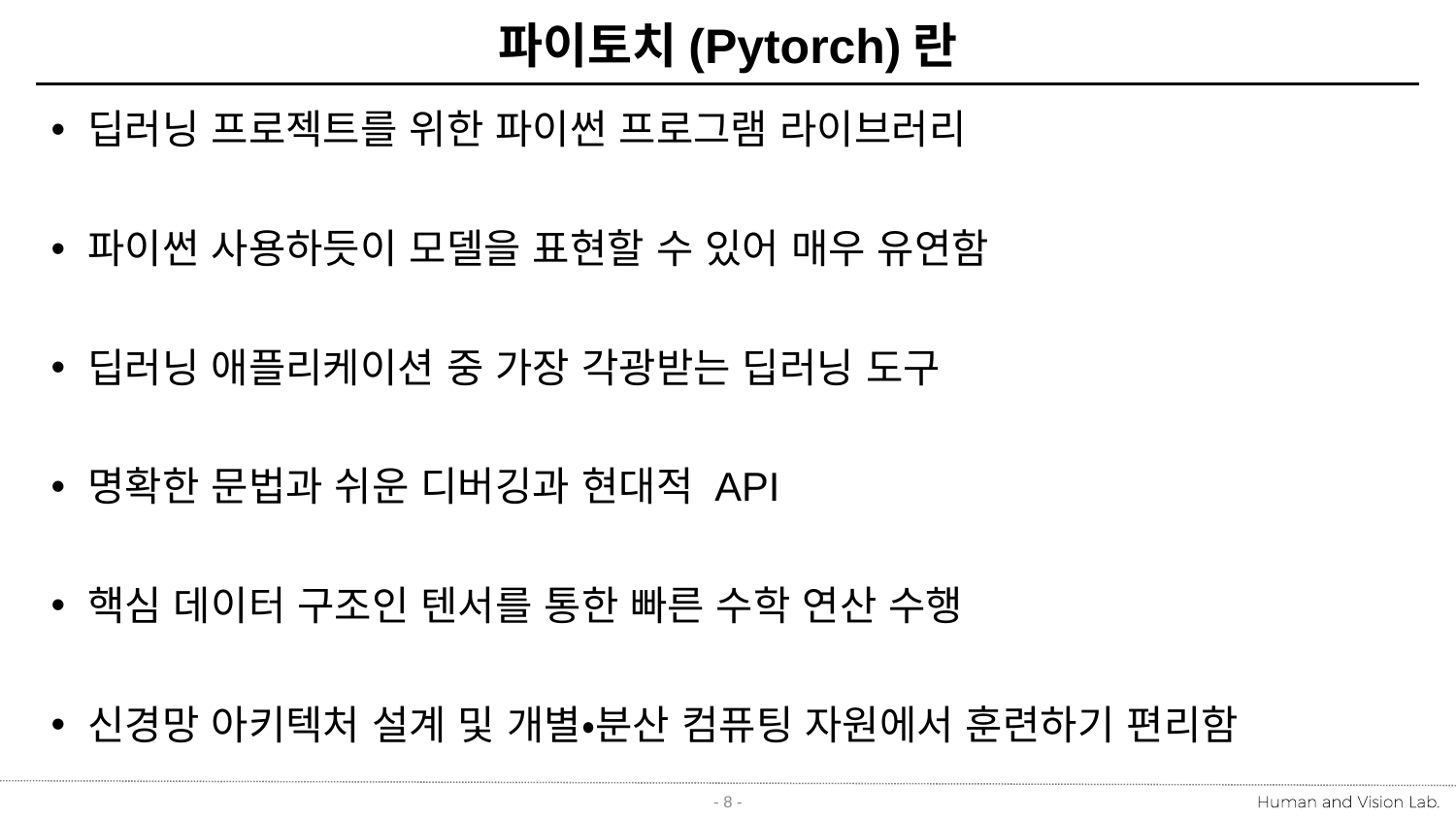

# 파이토치(Pytorch)란
딥러닝 프로젝트를 위한 파이썬 프로그램 라이브러리

파이썬 사용하듯이 모델을 표현할 수 있어 매우 유연함

딥러닝 애플리케이션 중 가장 각광받는 딥러닝 도구

명확한 문법과 쉬운 디버깅과 현대적 API

핵심 데이터 구조인 텐서를 통한 빠른 수학 연산 수행

신경망 아키텍처 설계 및 개별•분산 컴퓨팅 자원에서 훈련하기 편리함
- 8 -